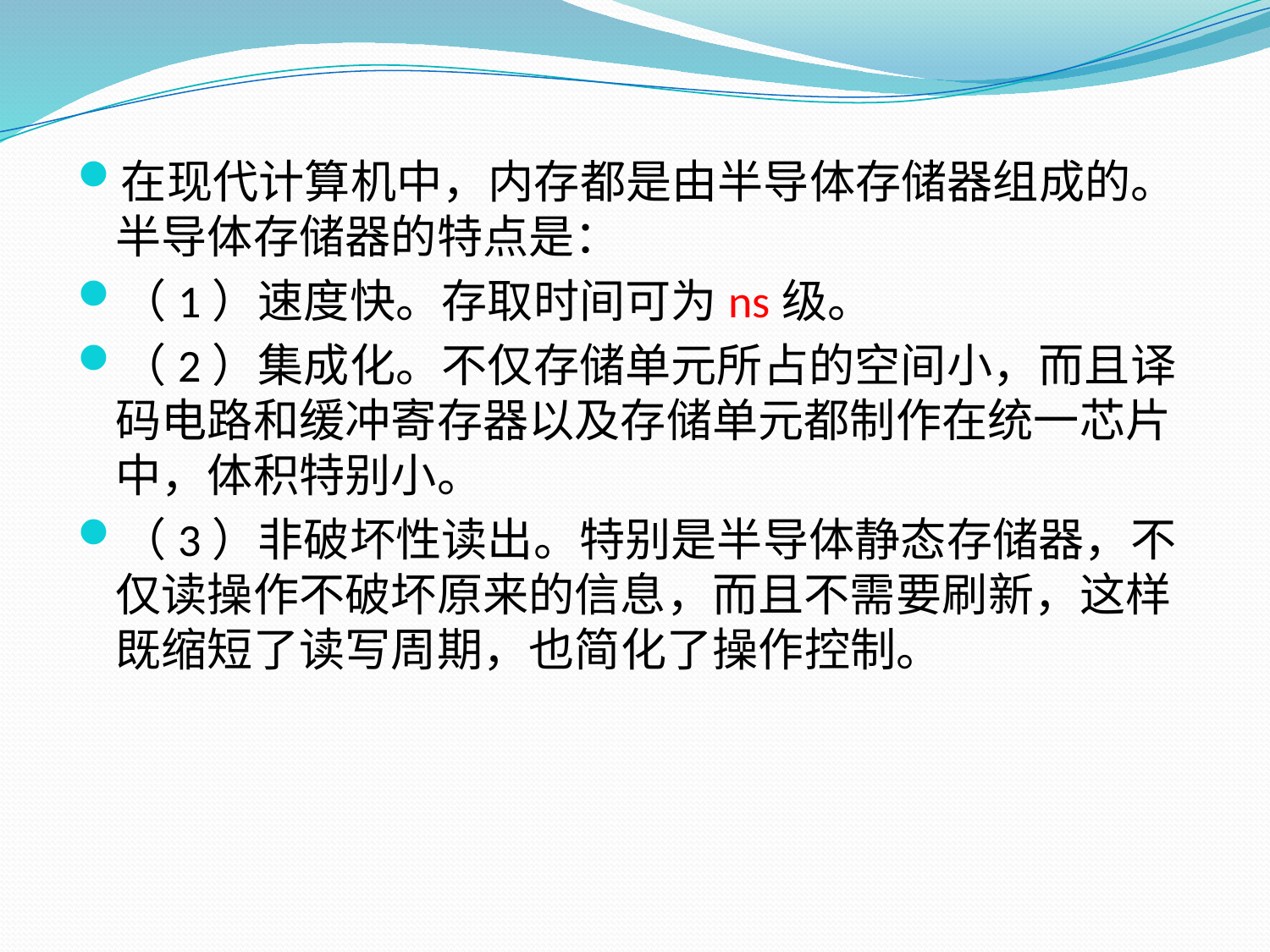

在现代计算机中，内存都是由半导体存储器组成的。半导体存储器的特点是：
（1）速度快。存取时间可为ns级。
（2）集成化。不仅存储单元所占的空间小，而且译码电路和缓冲寄存器以及存储单元都制作在统一芯片中，体积特别小。
（3）非破坏性读出。特别是半导体静态存储器，不仅读操作不破坏原来的信息，而且不需要刷新，这样既缩短了读写周期，也简化了操作控制。